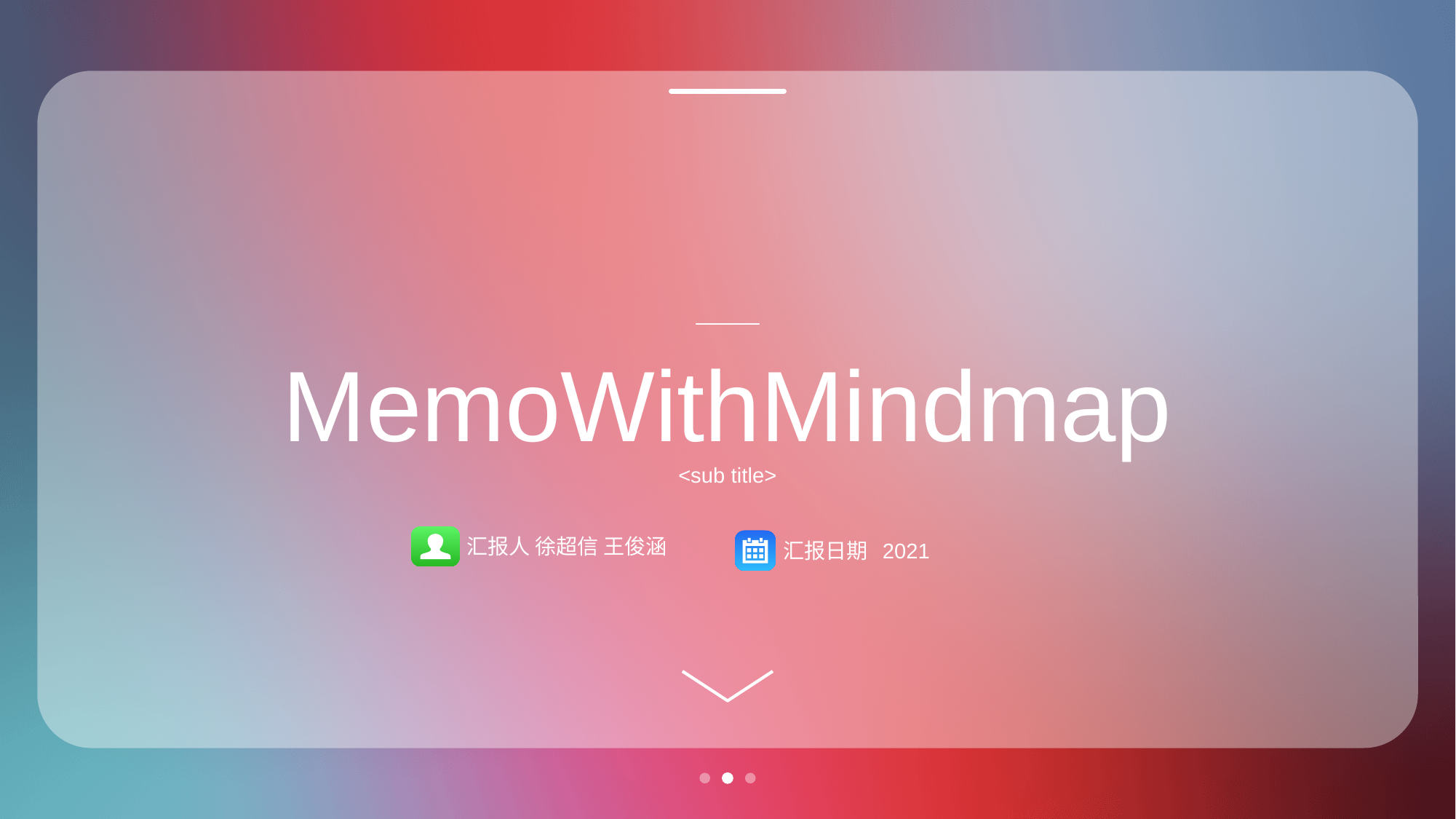

MemoWithMindmap
<sub title>

汇报人 徐超信 王俊涵

汇报日期  2021